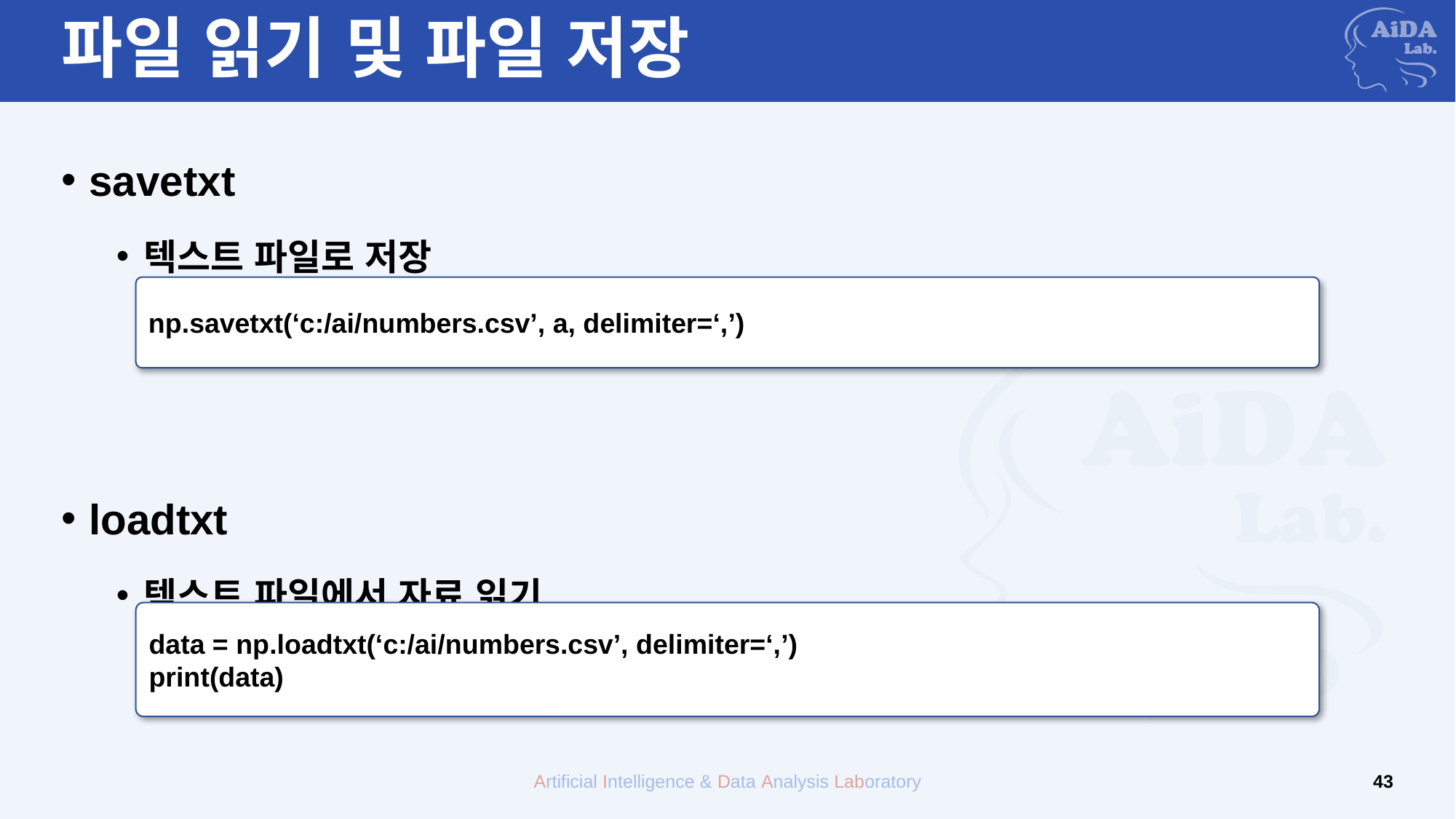

# 파일 읽기 및 파일 저장
savetxt
텍스트 파일로 저장

loadtxt
텍스트 파일에서 자료 읽기

np.savetxt(‘c:/ai/numbers.csv’, a, delimiter=‘,’)
data = np.loadtxt(‘c:/ai/numbers.csv’, delimiter=‘,’)
print(data)
Artificial Intelligence & Data Analysis Laboratory
43